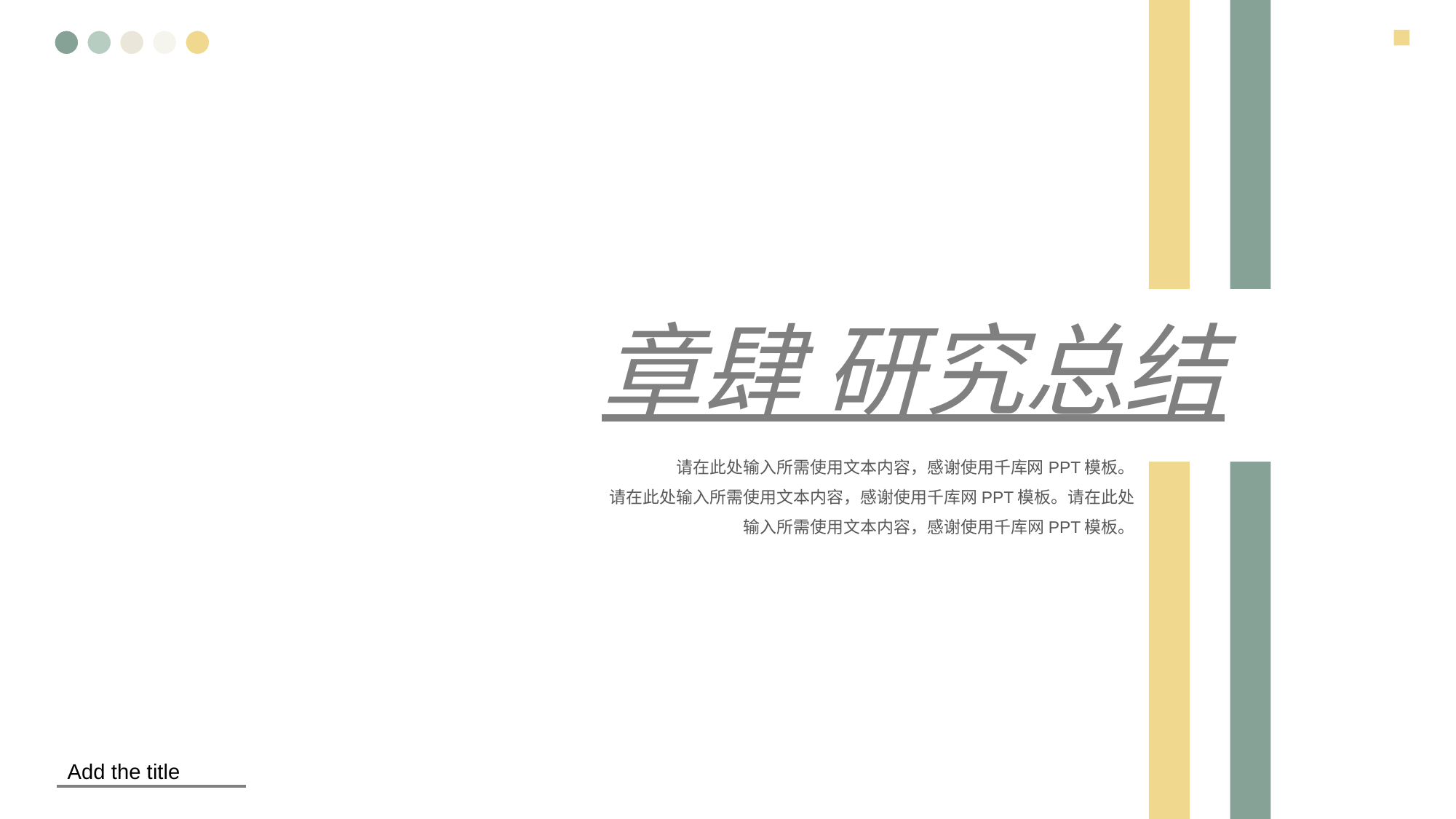

Add the title

章肆 研究总结

    请在此处输入所需使用文本内容，感谢使用千库网PPT模板。
请在此处输入所需使用文本内容，感谢使用千库网PPT模板。请在此处输入所需使用文本内容，感谢使用千库网PPT模板。